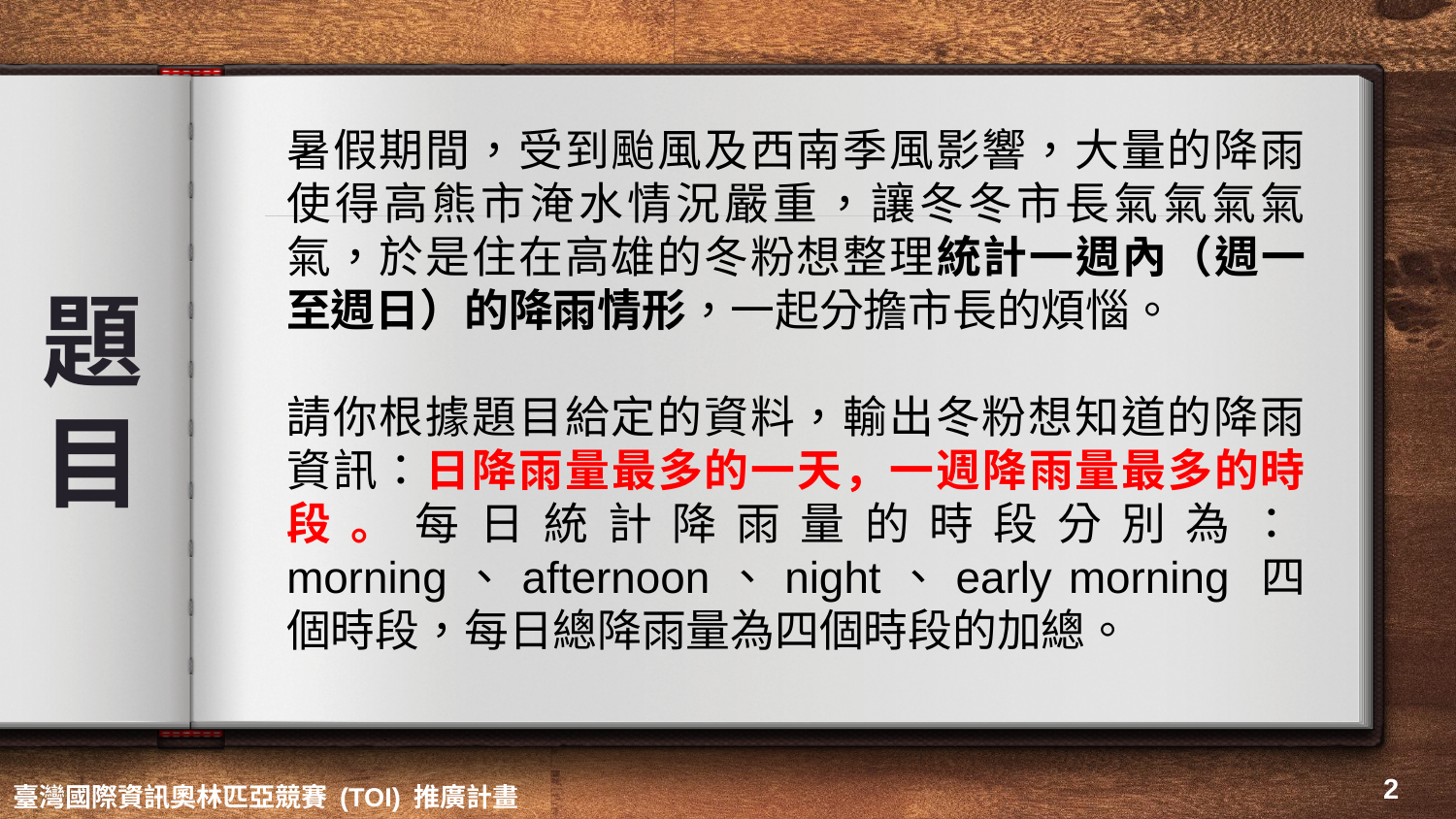

暑假期間，受到颱風及西南季風影響，大量的降雨使得高熊市淹水情況嚴重，讓冬冬市長氣氣氣氣氣，於是住在高雄的冬粉想整理統計一週內（週一至週日）的降雨情形，一起分擔市長的煩惱。

請你根據題目給定的資料，輸出冬粉想知道的降雨資訊：日降雨量最多的一天，一週降雨量最多的時段。每日統計降雨量的時段分別為：morning、afternoon、night、early morning 四個時段，每日總降雨量為四個時段的加總。
# 題 目
2